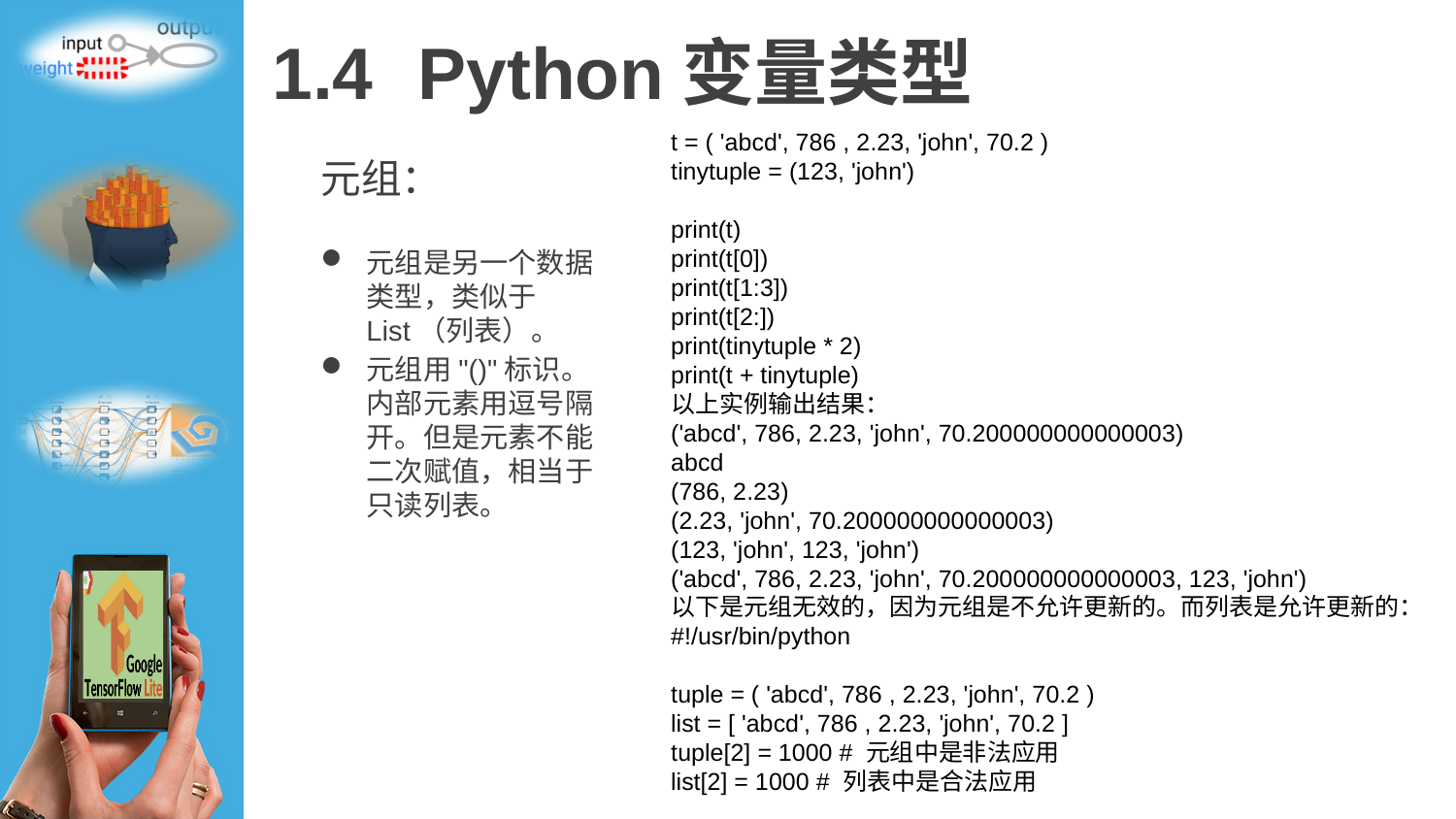

# 1.4 	Python变量类型
t = ( 'abcd', 786 , 2.23, 'john', 70.2 )
tinytuple = (123, 'john')

print(t)
print(t[0])
print(t[1:3])
print(t[2:])
print(tinytuple * 2)
print(t + tinytuple)
以上实例输出结果：
('abcd', 786, 2.23, 'john', 70.200000000000003)
abcd
(786, 2.23)
(2.23, 'john', 70.200000000000003)
(123, 'john', 123, 'john')
('abcd', 786, 2.23, 'john', 70.200000000000003, 123, 'john')
以下是元组无效的，因为元组是不允许更新的。而列表是允许更新的：
#!/usr/bin/python

tuple = ( 'abcd', 786 , 2.23, 'john', 70.2 )
list = [ 'abcd', 786 , 2.23, 'john', 70.2 ]
tuple[2] = 1000 # 元组中是非法应用
list[2] = 1000 # 列表中是合法应用
元组：
元组是另一个数据类型，类似于List（列表）。
元组用"()"标识。内部元素用逗号隔开。但是元素不能二次赋值，相当于只读列表。